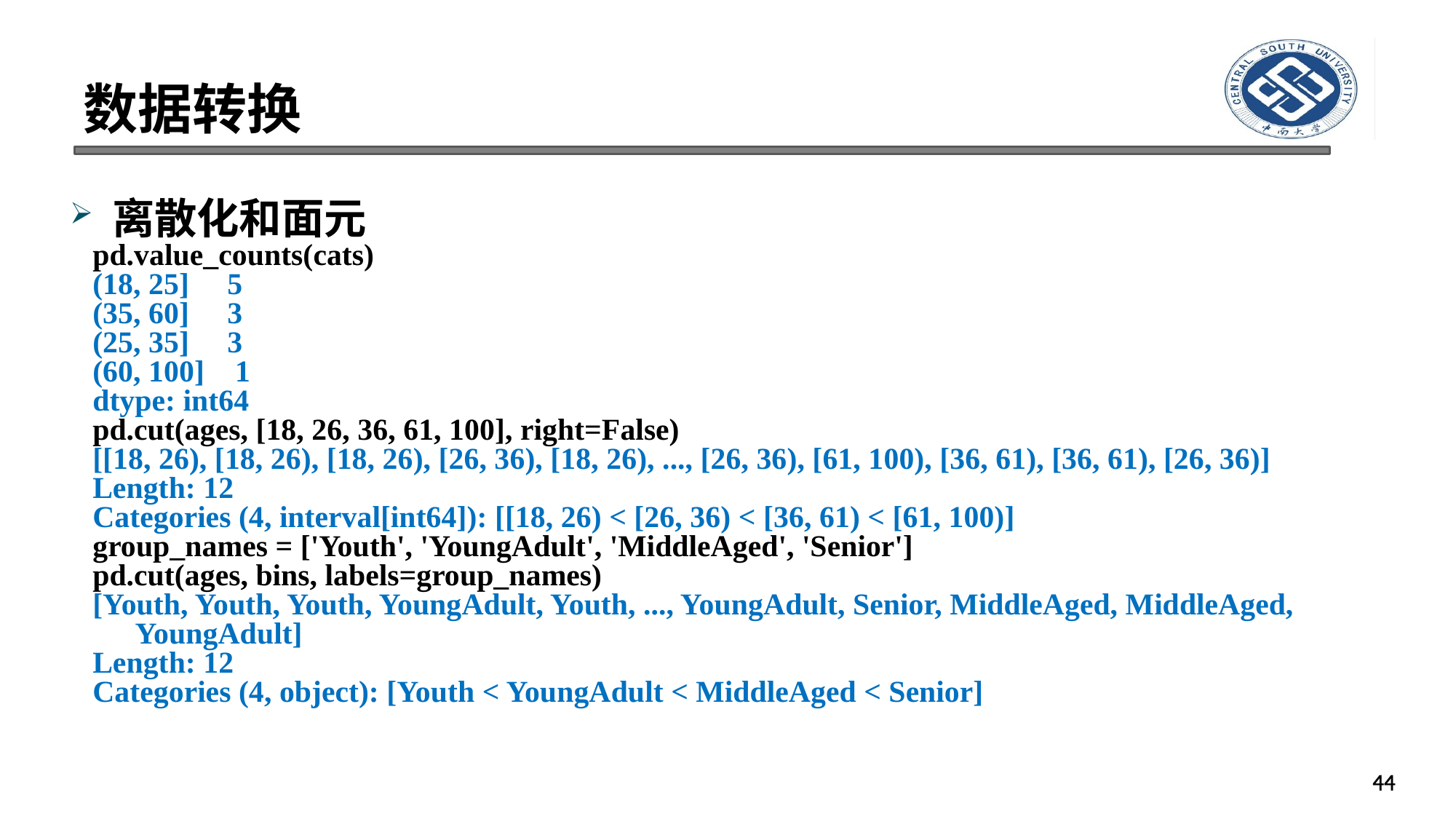

# 数据转换
离散化和面元
pd.value_counts(cats)
(18, 25]     5
(35, 60]     3
(25, 35]     3
(60, 100]    1
dtype: int64
pd.cut(ages, [18, 26, 36, 61, 100], right=False)
[[18, 26), [18, 26), [18, 26), [26, 36), [18, 26), ..., [26, 36), [61, 100), [36, 61), [36, 61), [26, 36)]
Length: 12
Categories (4, interval[int64]): [[18, 26) < [26, 36) < [36, 61) < [61, 100)]
group_names = ['Youth', 'YoungAdult', 'MiddleAged', 'Senior']
pd.cut(ages, bins, labels=group_names)
[Youth, Youth, Youth, YoungAdult, Youth, ..., YoungAdult, Senior, MiddleAged, MiddleAged, YoungAdult]
Length: 12
Categories (4, object): [Youth < YoungAdult < MiddleAged < Senior]
44